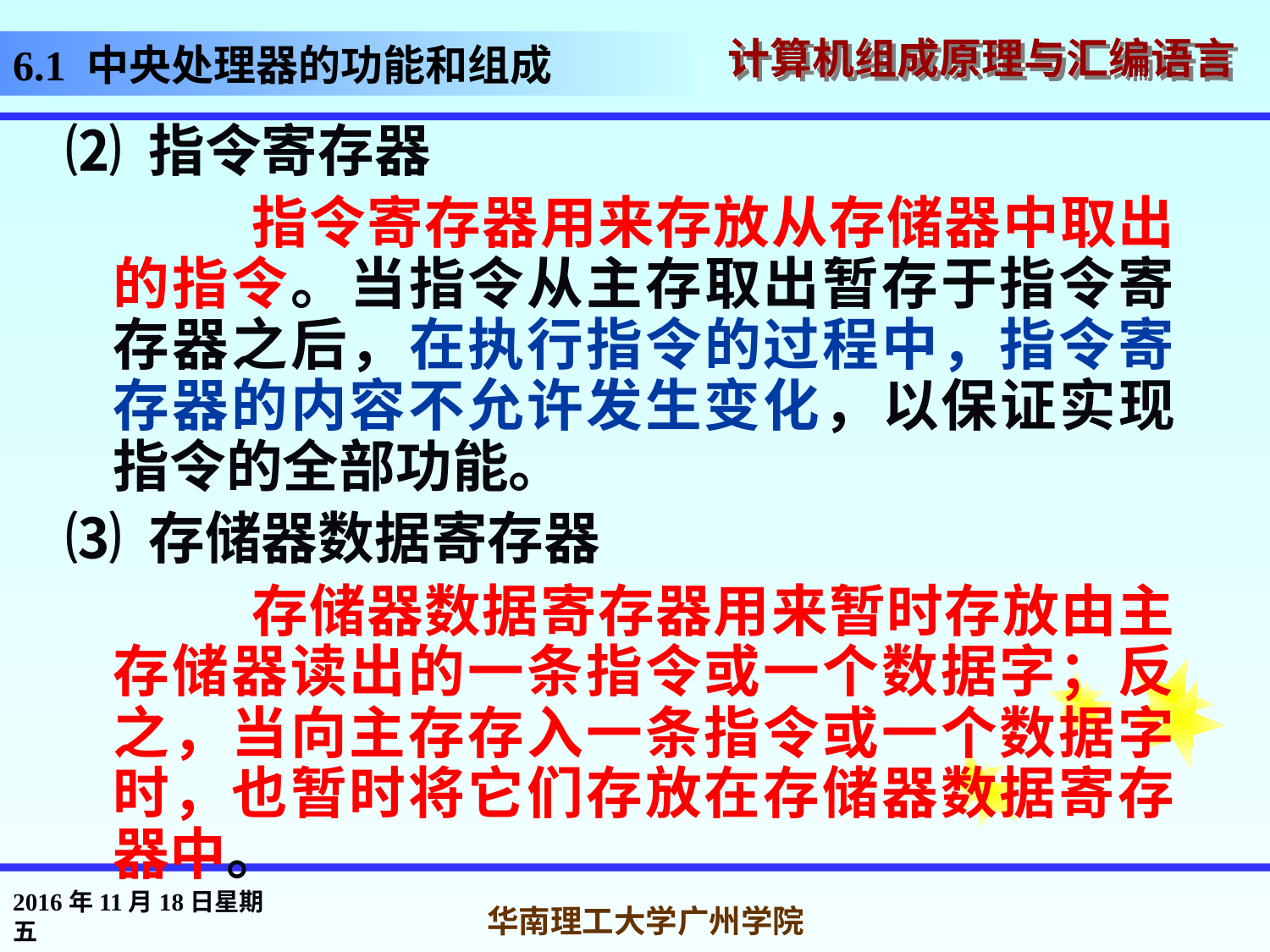

# 6.1 中央处理器的功能和组成
⑵ 指令寄存器
            指令寄存器用来存放从存储器中取出的指令。当指令从主存取出暂存于指令寄存器之后，在执行指令的过程中，指令寄存器的内容不允许发生变化，以保证实现指令的全部功能。
⑶ 存储器数据寄存器
            存储器数据寄存器用来暂时存放由主存储器读出的一条指令或一个数据字；反之，当向主存存入一条指令或一个数据字时，也暂时将它们存放在存储器数据寄存器中。
2016年11月18日星期五
华南理工大学广州学院